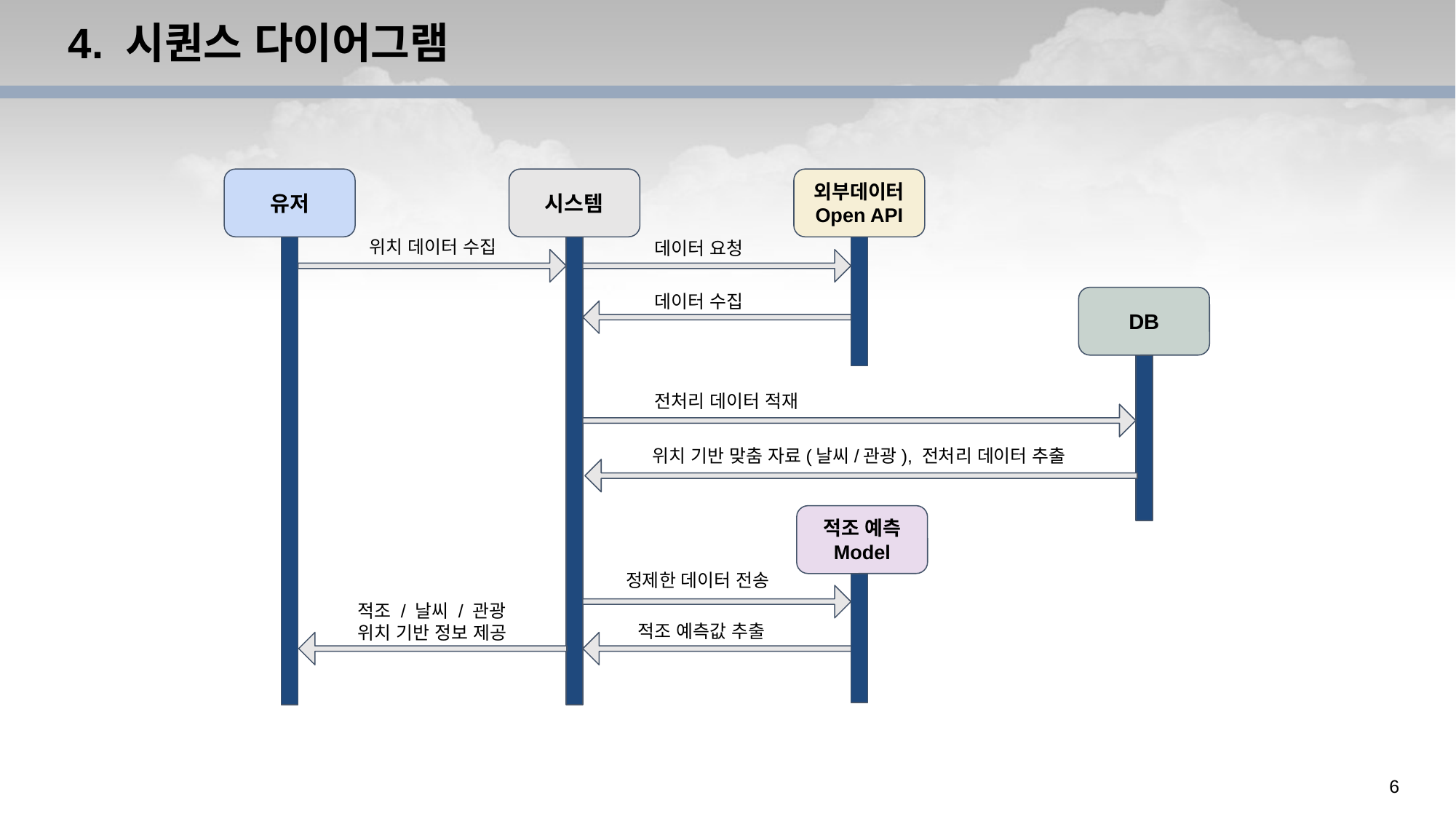

# 4. 시퀀스 다이어그램
유저
시스템
외부데이터
Open API
위치 데이터 수집
데이터 요청

데이터 수집
DB

전처리 데이터 적재

위치 기반 맞춤 자료(날씨/관광), 전처리 데이터 추출

적조 예측 Model
정제한 데이터 전송

적조 / 날씨 / 관광 위치 기반 정보 제공
적조 예측값 추출